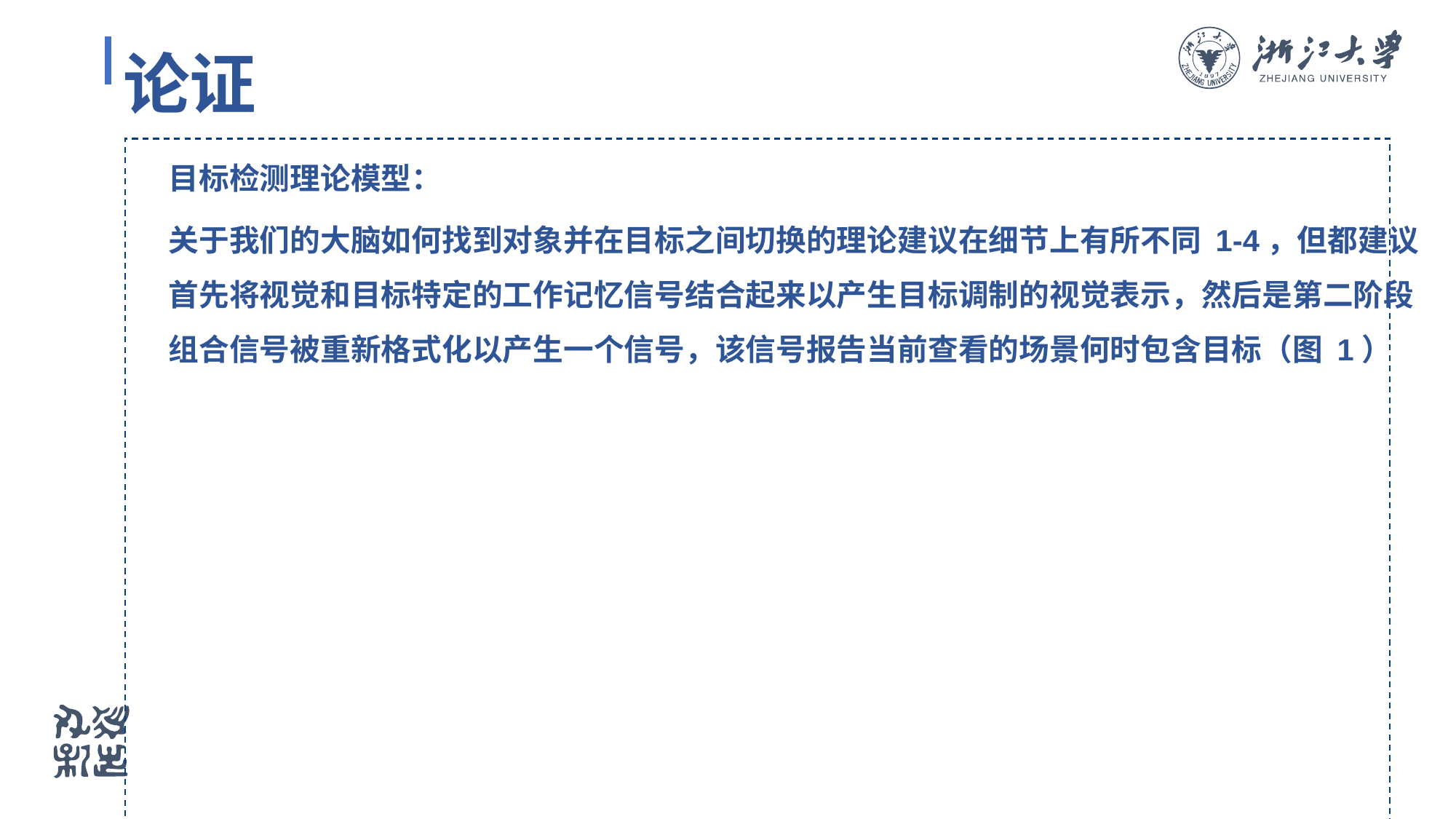

论证
目标检测理论模型：
关于我们的大脑如何找到对象并在目标之间切换的理论建议在细节上有所不同 1-4，但都建议首先将视觉和目标特定的工作记忆信号结合起来以产生目标调制的视觉表示，然后是第二阶段组合信号被重新格式化以产生一个信号，该信号报告当前查看的场景何时包含目标（图 1）